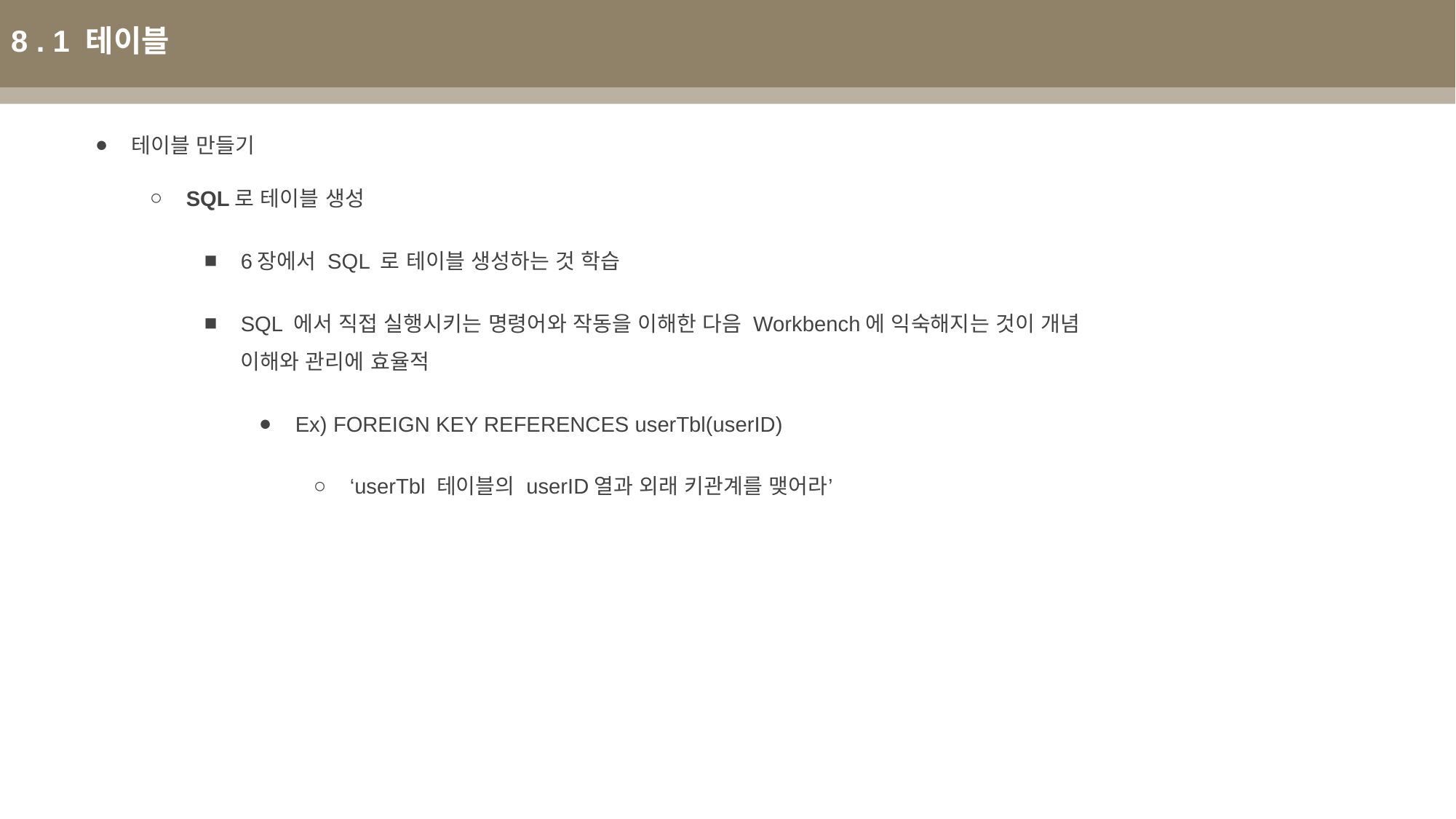

8 . 1 테이블
테이블 만들기
SQL로 테이블 생성
6장에서 SQL 로 테이블 생성하는 것 학습
SQL 에서 직접 실행시키는 명령어와 작동을 이해한 다음 Workbench에 익숙해지는 것이 개념 이해와 관리에 효율적
Ex) FOREIGN KEY REFERENCES userTbl(userID)
‘userTbl 테이블의 userID열과 외래 키관계를 맺어라’